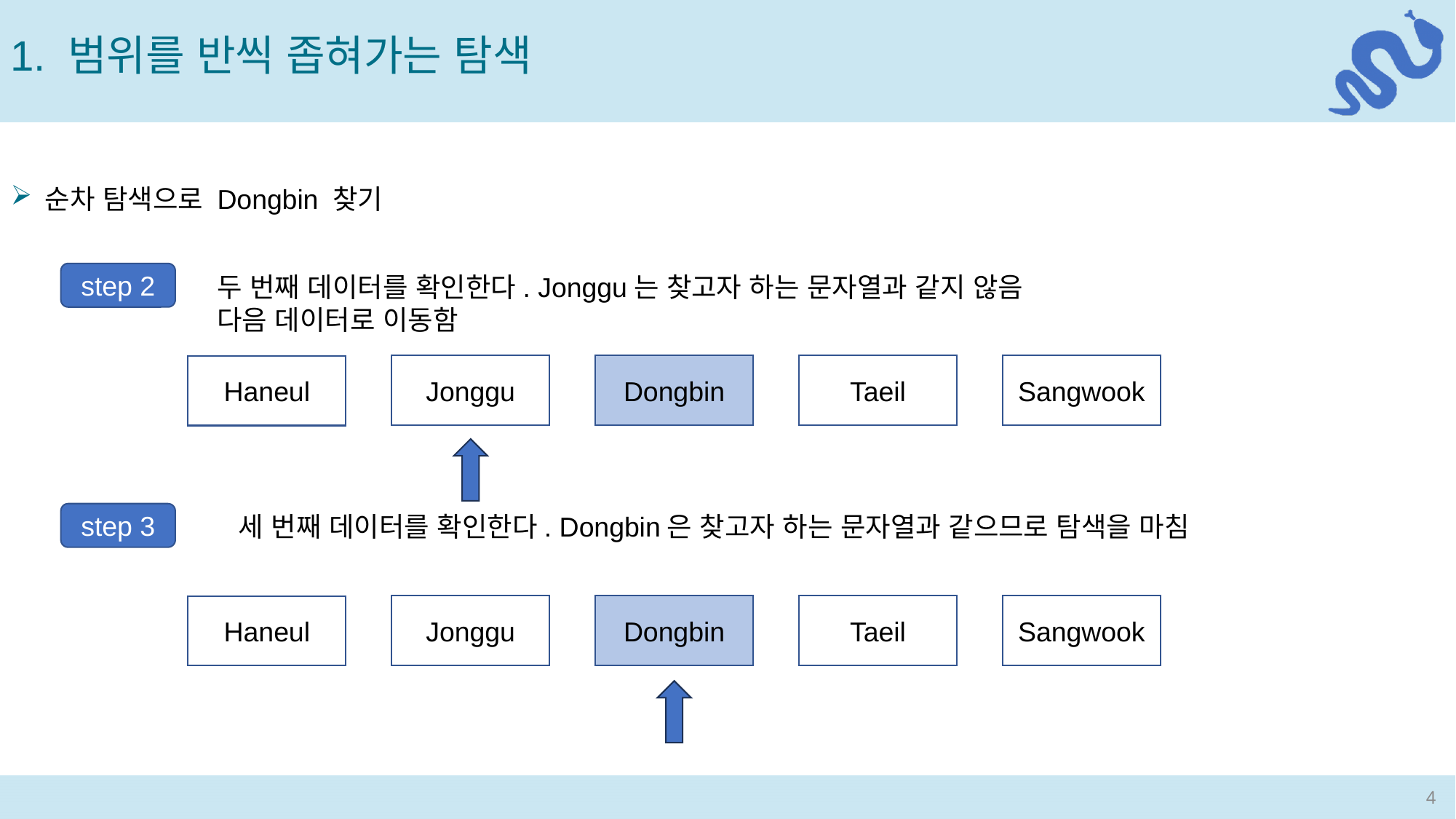

1. 범위를 반씩 좁혀가는 탐색
순차 탐색으로 Dongbin 찾기
step 2
두 번째 데이터를 확인한다. Jonggu는 찾고자 하는 문자열과 같지 않음
다음 데이터로 이동함
Jonggu
Dongbin
Taeil
Sangwook
Haneul

step 3
세 번째 데이터를 확인한다. Dongbin은 찾고자 하는 문자열과 같으므로 탐색을 마침
Jonggu
Dongbin
Taeil
Sangwook
Haneul

4